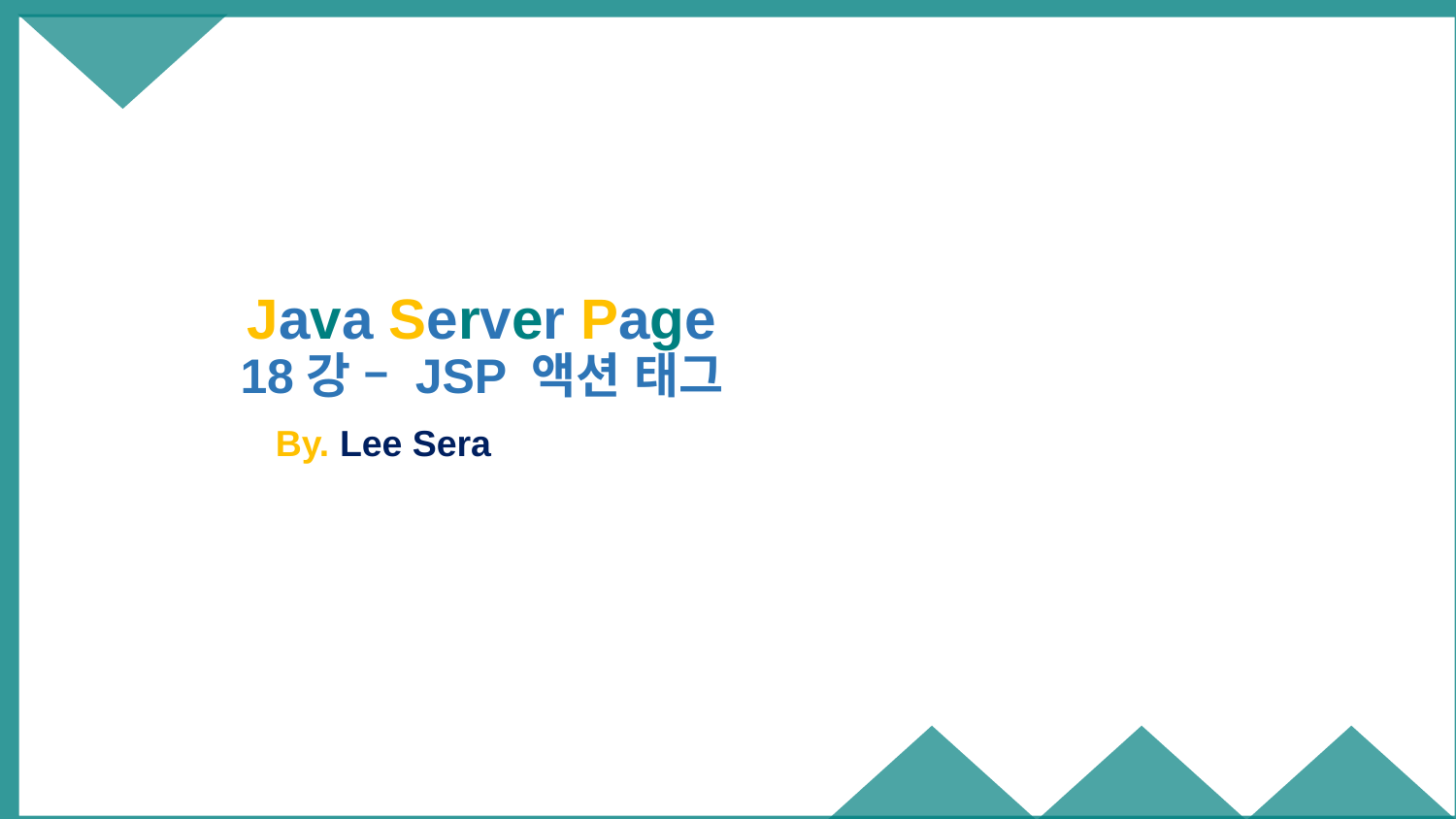

# Java Server Page 18강 – JSP 액션 태그
By. Lee Sera